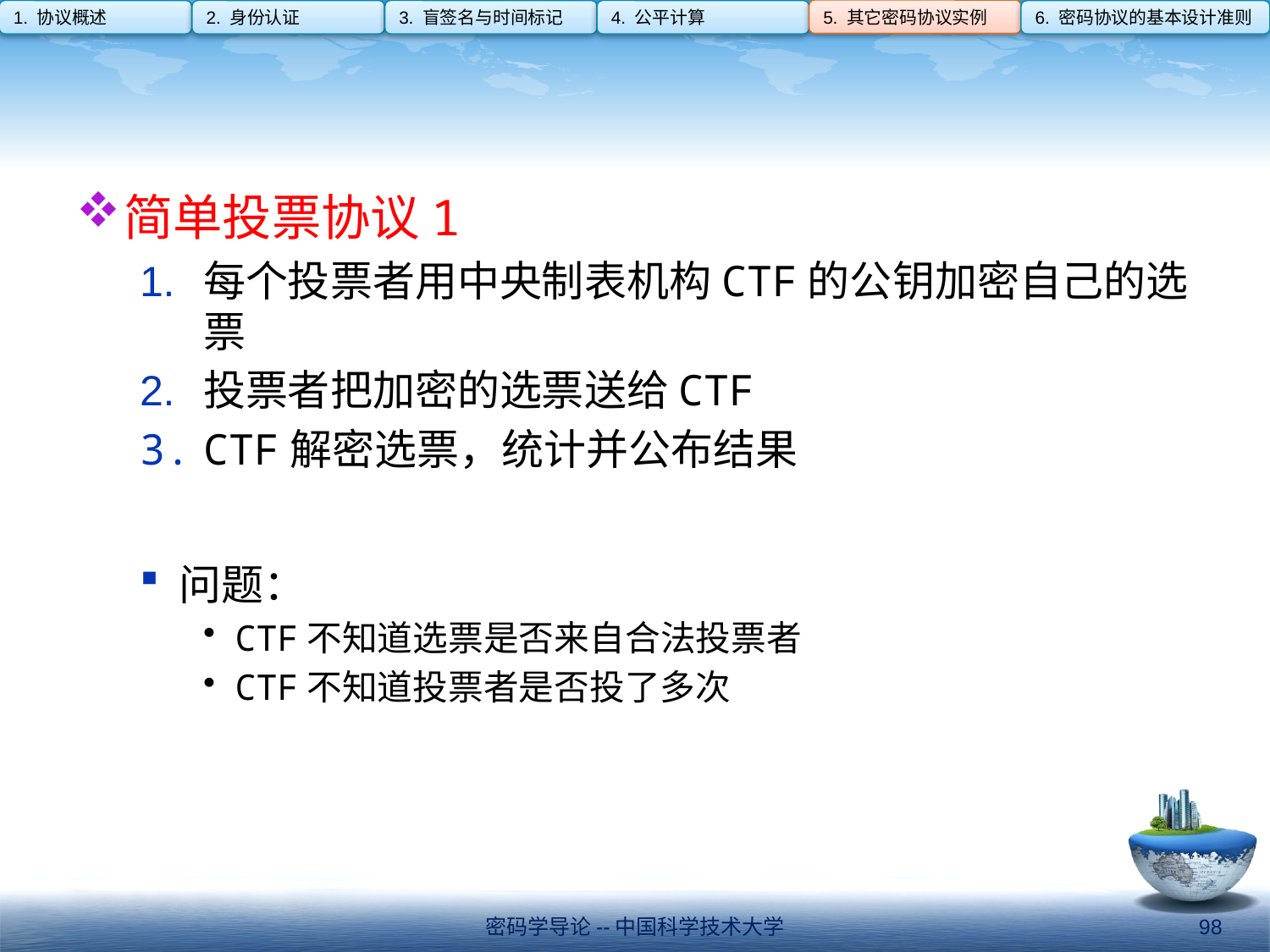

5. 其它密码协议实例
1. 协议概述
2. 身份认证
3. 盲签名与时间标记
4. 公平计算
6. 密码协议的基本设计准则
#
简单投票协议1
每个投票者用中央制表机构CTF的公钥加密自己的选票
投票者把加密的选票送给CTF
CTF解密选票，统计并公布结果

问题：
CTF不知道选票是否来自合法投票者
CTF不知道投票者是否投了多次
密码学导论--中国科学技术大学
98